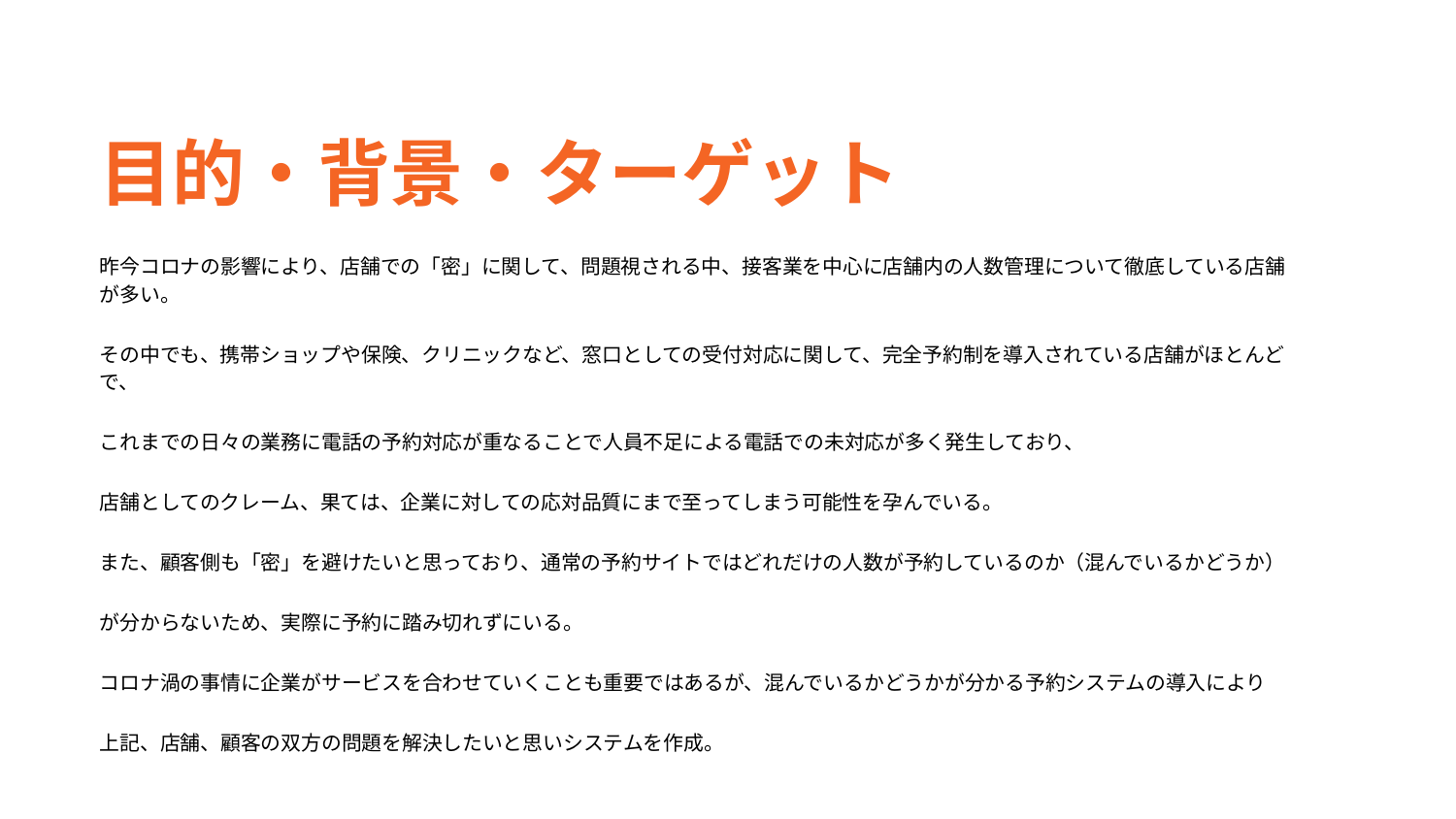

目的・背景・ターゲット
昨今コロナの影響により、店舗での「密」に関して、問題視される中、接客業を中心に店舗内の人数管理について徹底している店舗が多い。
その中でも、携帯ショップや保険、クリニックなど、窓口としての受付対応に関して、完全予約制を導入されている店舗がほとんどで、
これまでの日々の業務に電話の予約対応が重なることで人員不足による電話での未対応が多く発生しており、
店舗としてのクレーム、果ては、企業に対しての応対品質にまで至ってしまう可能性を孕んでいる。
また、顧客側も「密」を避けたいと思っており、通常の予約サイトではどれだけの人数が予約しているのか（混んでいるかどうか）
が分からないため、実際に予約に踏み切れずにいる。
コロナ渦の事情に企業がサービスを合わせていくことも重要ではあるが、混んでいるかどうかが分かる予約システムの導入により
上記、店舗、顧客の双方の問題を解決したいと思いシステムを作成。